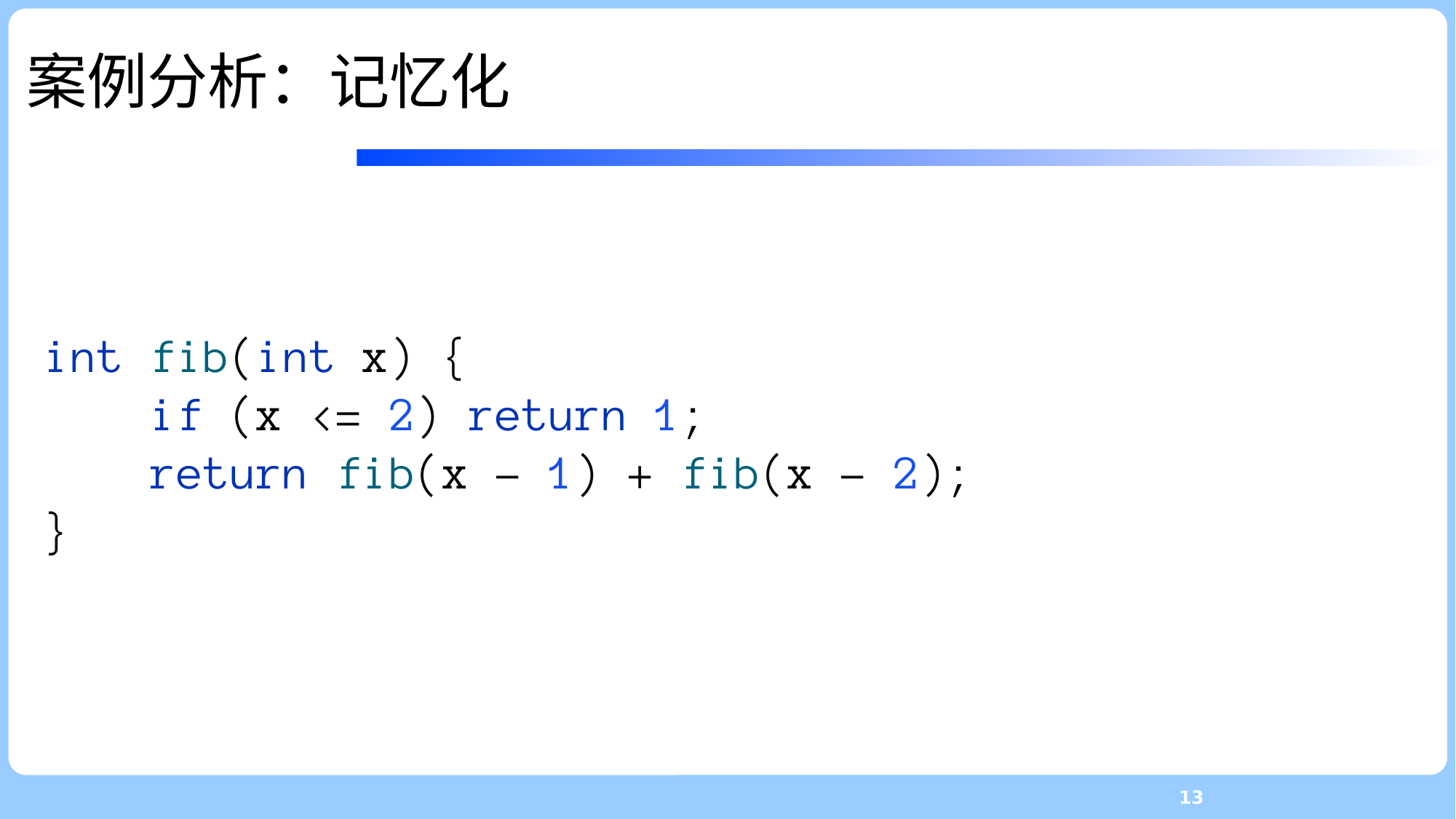

# 案例分析：记忆化
int fib(int x) {
    if (x <= 2) return 1;
    return fib(x - 1) + fib(x - 2);
}
13